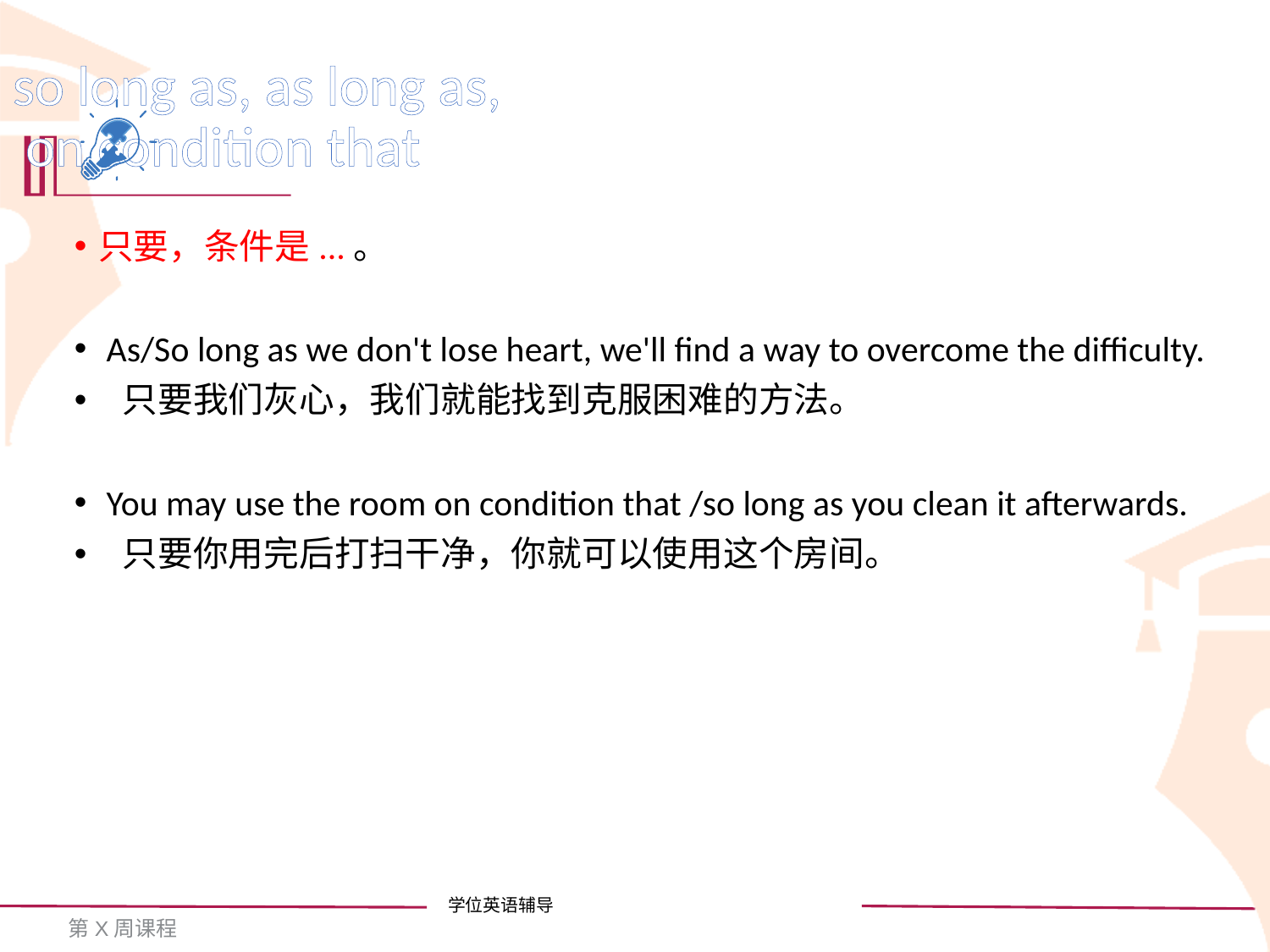

so long as, as long as,
 on condition that

只要，条件是...。

 As/So long as we don't lose heart, we'll find a way to overcome the difficulty.
  只要我们灰心，我们就能找到克服困难的方法。

 You may use the room on condition that /so long as you clean it afterwards.
  只要你用完后打扫干净，你就可以使用这个房间。